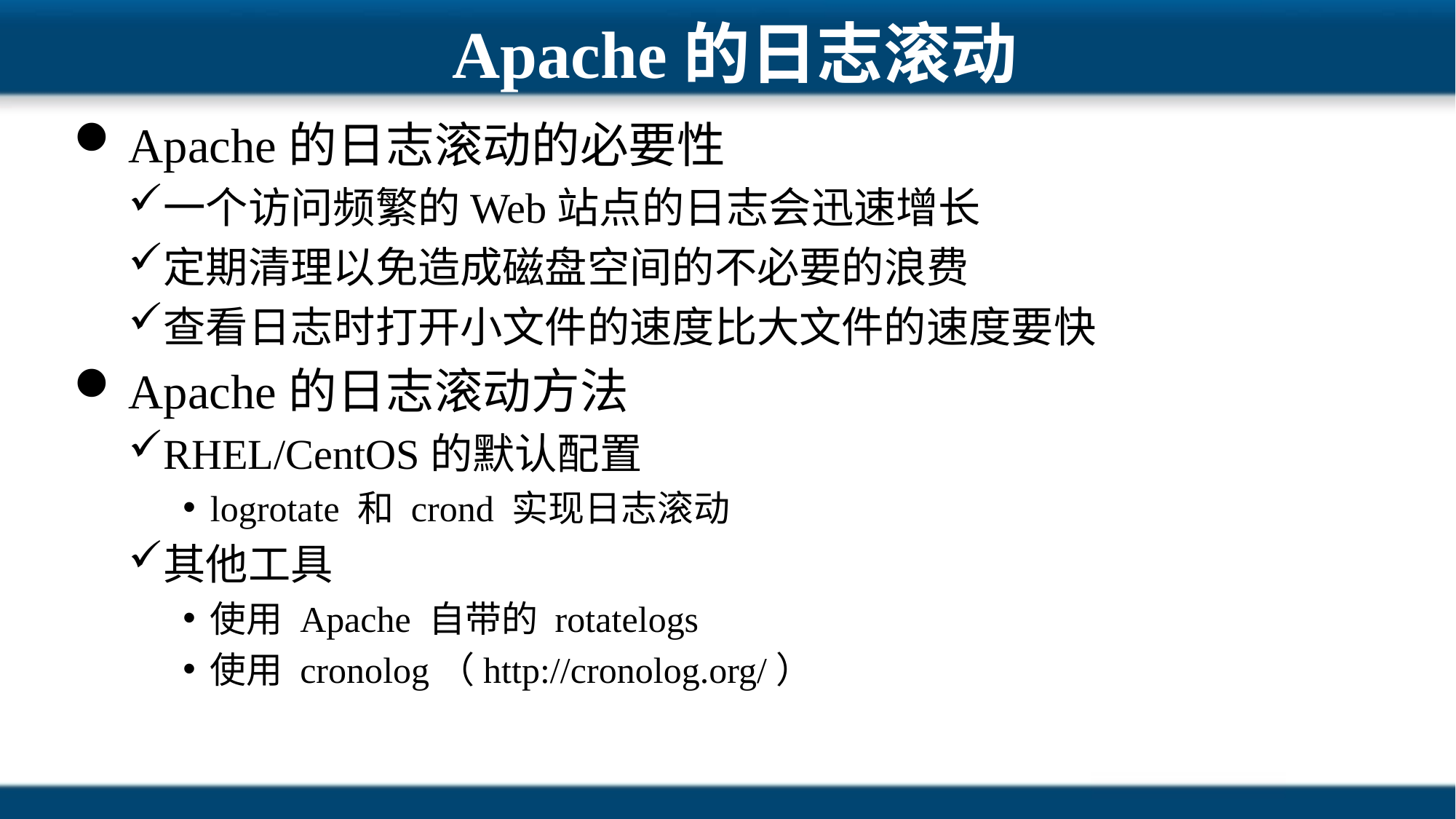

# Apache的日志滚动
Apache的日志滚动的必要性
一个访问频繁的Web站点的日志会迅速增长
定期清理以免造成磁盘空间的不必要的浪费
查看日志时打开小文件的速度比大文件的速度要快
Apache的日志滚动方法
RHEL/CentOS的默认配置
logrotate 和 crond 实现日志滚动
其他工具
使用 Apache 自带的 rotatelogs
使用 cronolog（http://cronolog.org/）